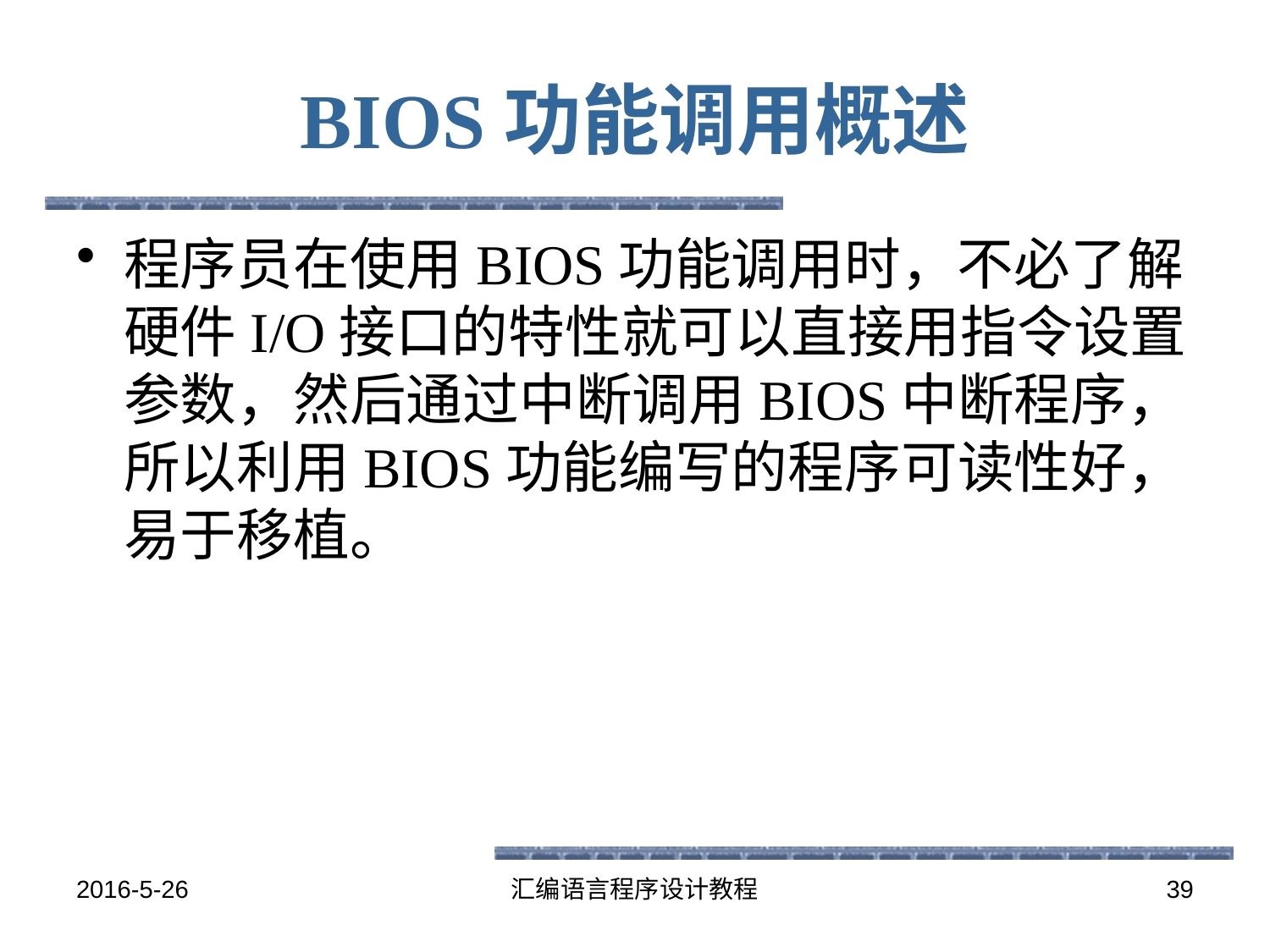

# BIOS功能调用概述
程序员在使用BIOS功能调用时，不必了解硬件I/O接口的特性就可以直接用指令设置参数，然后通过中断调用BIOS中断程序，所以利用BIOS功能编写的程序可读性好，易于移植。
2016-5-26
汇编语言程序设计教程
39